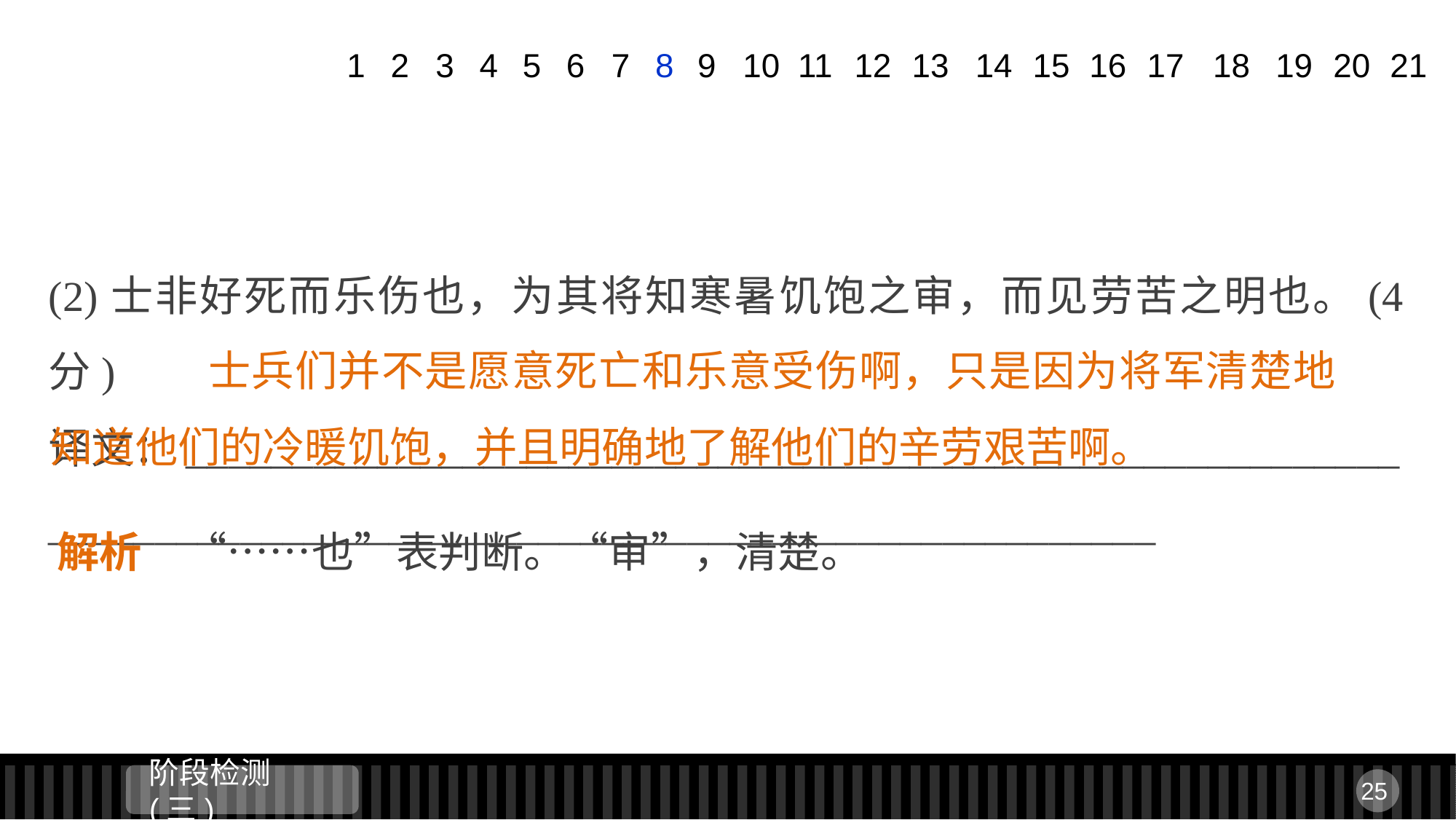

1
2
3
4
5
6
7
8
9
11
12
13
14
15
16
17
18
19
20
21
10
(2)士非好死而乐伤也，为其将知寒暑饥饱之审，而见劳苦之明也。(4分)
译文：_________________________________________________________
____________________________________________________
              士兵们并不是愿意死亡和乐意受伤啊，只是因为将军清楚地知道他们的冷暖饥饱，并且明确地了解他们的辛劳艰苦啊。
解析　“……也”表判断。“审”，清楚。